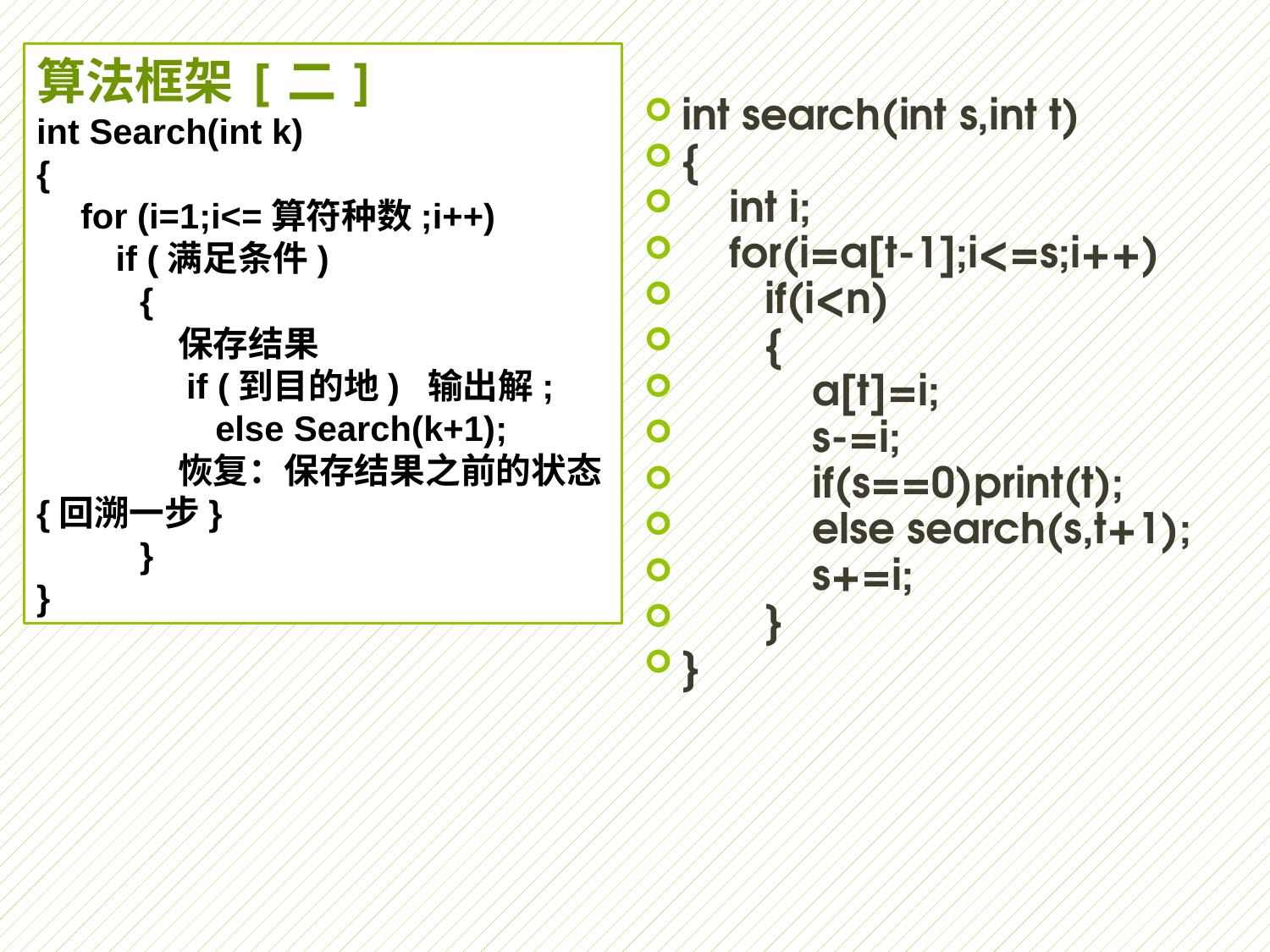

算法框架[二]
int Search(int k)
{
　for (i=1;i<=算符种数;i++)
　　if (满足条件)
　　   {
　　　　保存结果
　　　　if (到目的地)  输出解;
　　　        else Search(k+1);
　　　　恢复：保存结果之前的状态{回溯一步}
　 　  }
}
int search(int s,int t)
{
    int i;
    for(i=a[t-1];i<=s;i++)
       if(i<n)
       {
           a[t]=i;
           s-=i;
           if(s==0)print(t);
           else search(s,t+1);
           s+=i;
       }
}